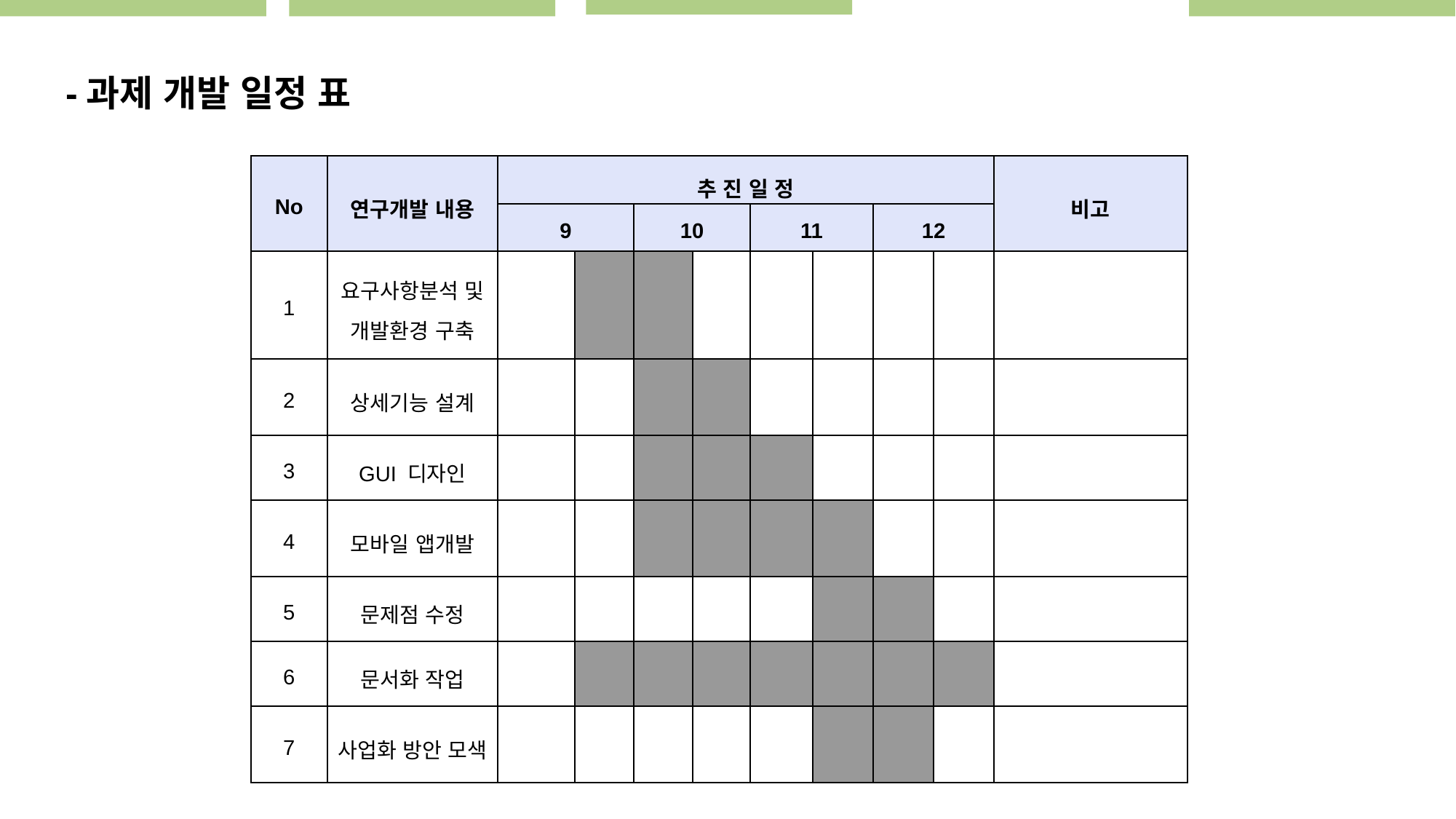

-과제 개발 일정 표
| No | 연구개발 내용 | 추 진 일 정 |  |  |  |  |  |  |  | 비고 |
| --- | --- | --- | --- | --- | --- | --- | --- | --- | --- | --- |
|  |  | 9 |  | 10 |  | 11 |  | 12 |  |  |
| 1 | 요구사항분석 및 개발환경 구축 |  |  |  |  |  |  |  |  |  |
| 2 | 상세기능 설계 |  |  |  |  |  |  |  |  |  |
| 3 | GUI 디자인 |  |  |  |  |  |  |  |  |  |
| 4 | 모바일 앱개발 |  |  |  |  |  |  |  |  |  |
| 5 | 문제점 수정 |  |  |  |  |  |  |  |  |  |
| 6 | 문서화 작업 |  |  |  |  |  |  |  |  |  |
| 7 | 사업화 방안 모색 |  |  |  |  |  |  |  |  |  |